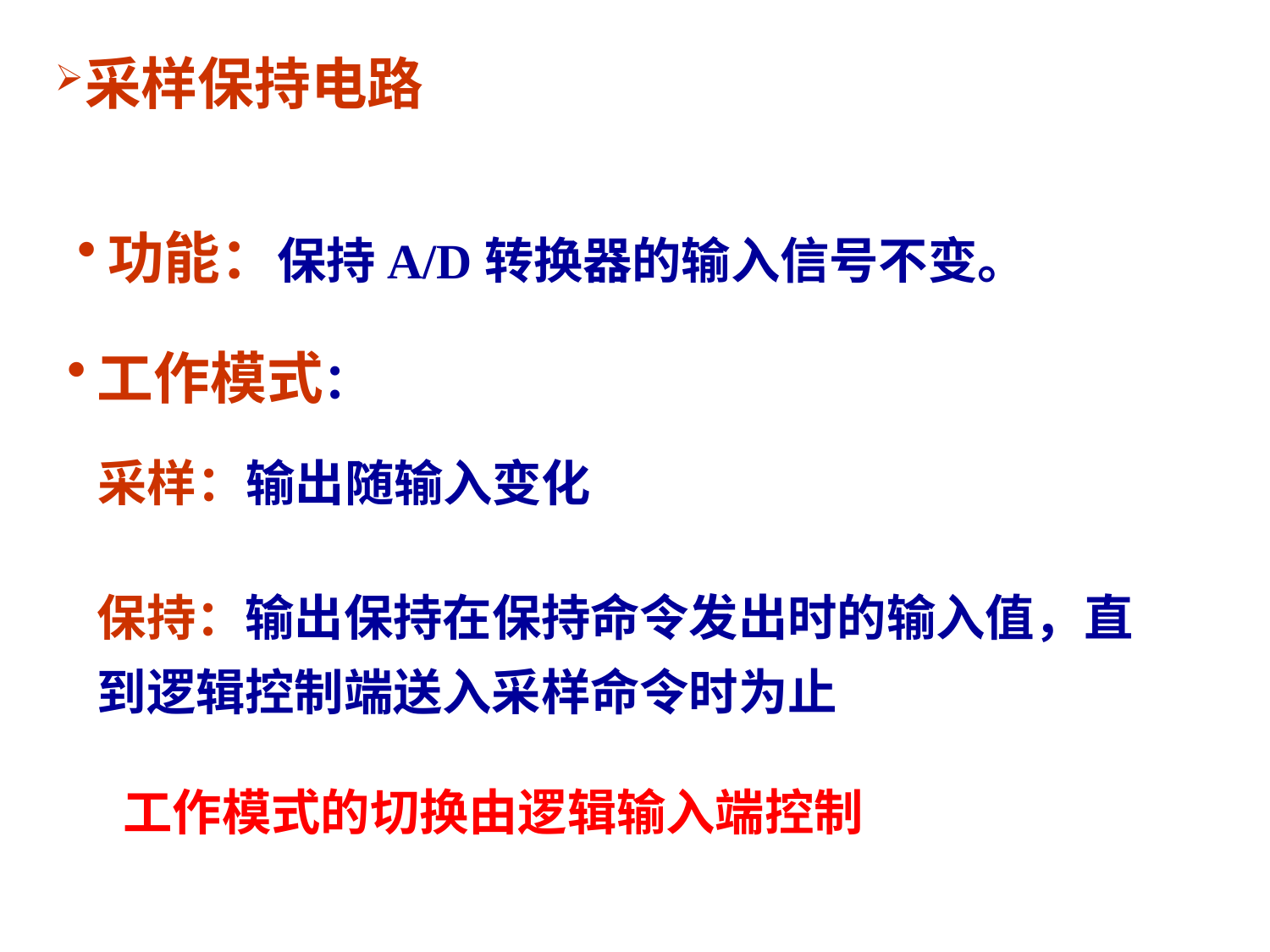

采样保持电路
功能：保持A/D转换器的输入信号不变。
工作模式：
采样：输出随输入变化
保持：输出保持在保持命令发出时的输入值，直到逻辑控制端送入采样命令时为止
工作模式的切换由逻辑输入端控制